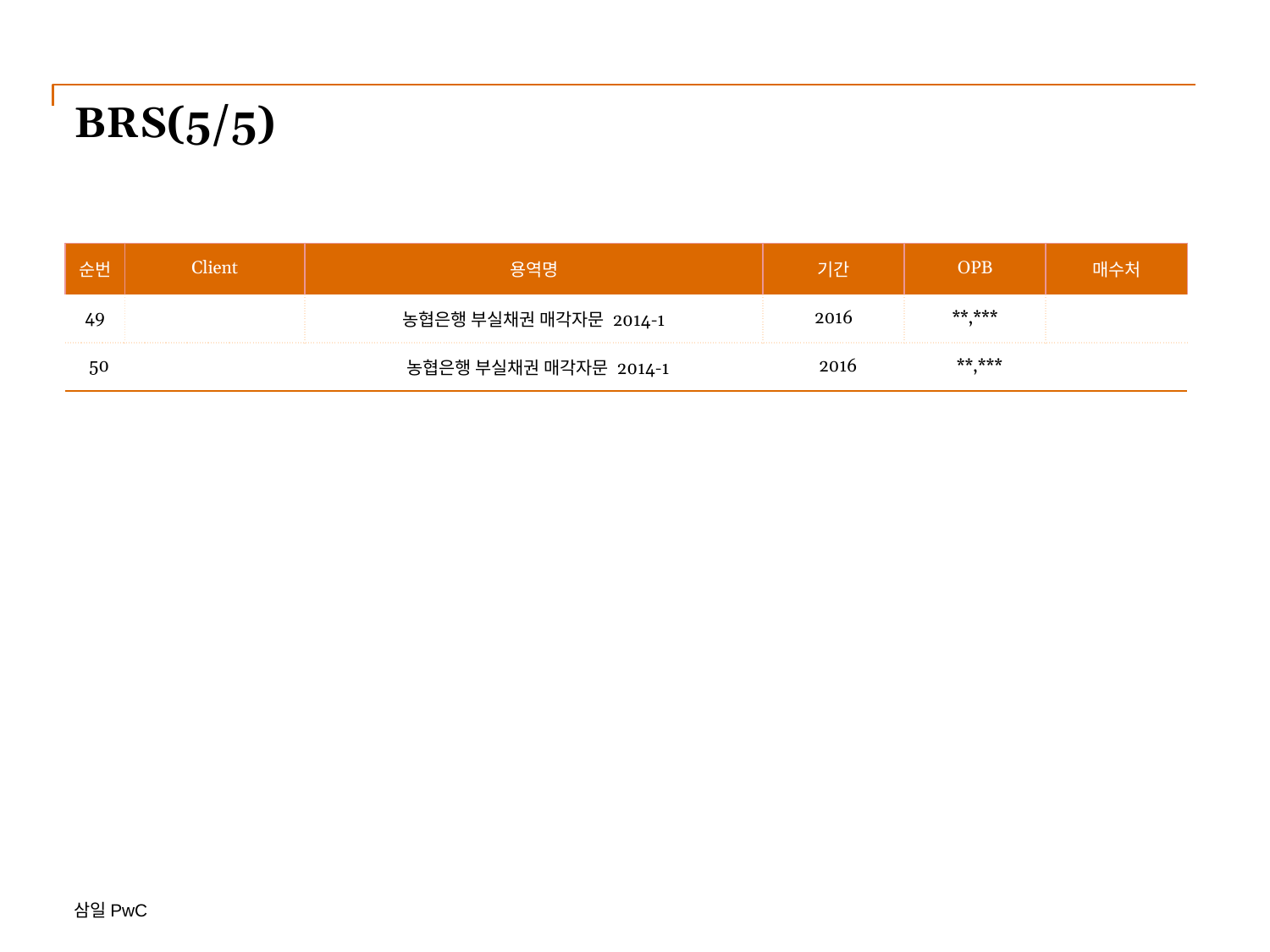

# BRS(5/5)

| 순번 | Client | 용역명 | 기간 | OPB | 매수처 |
| --- | --- | --- | --- | --- | --- |
| 49 |  | 농협은행 부실채권 매각자문 2014-1 | 2016 | \*\*,\*\*\* |  |
| 50 |  | 농협은행 부실채권 매각자문 2014-1 | 2016 | \*\*,\*\*\* |  |